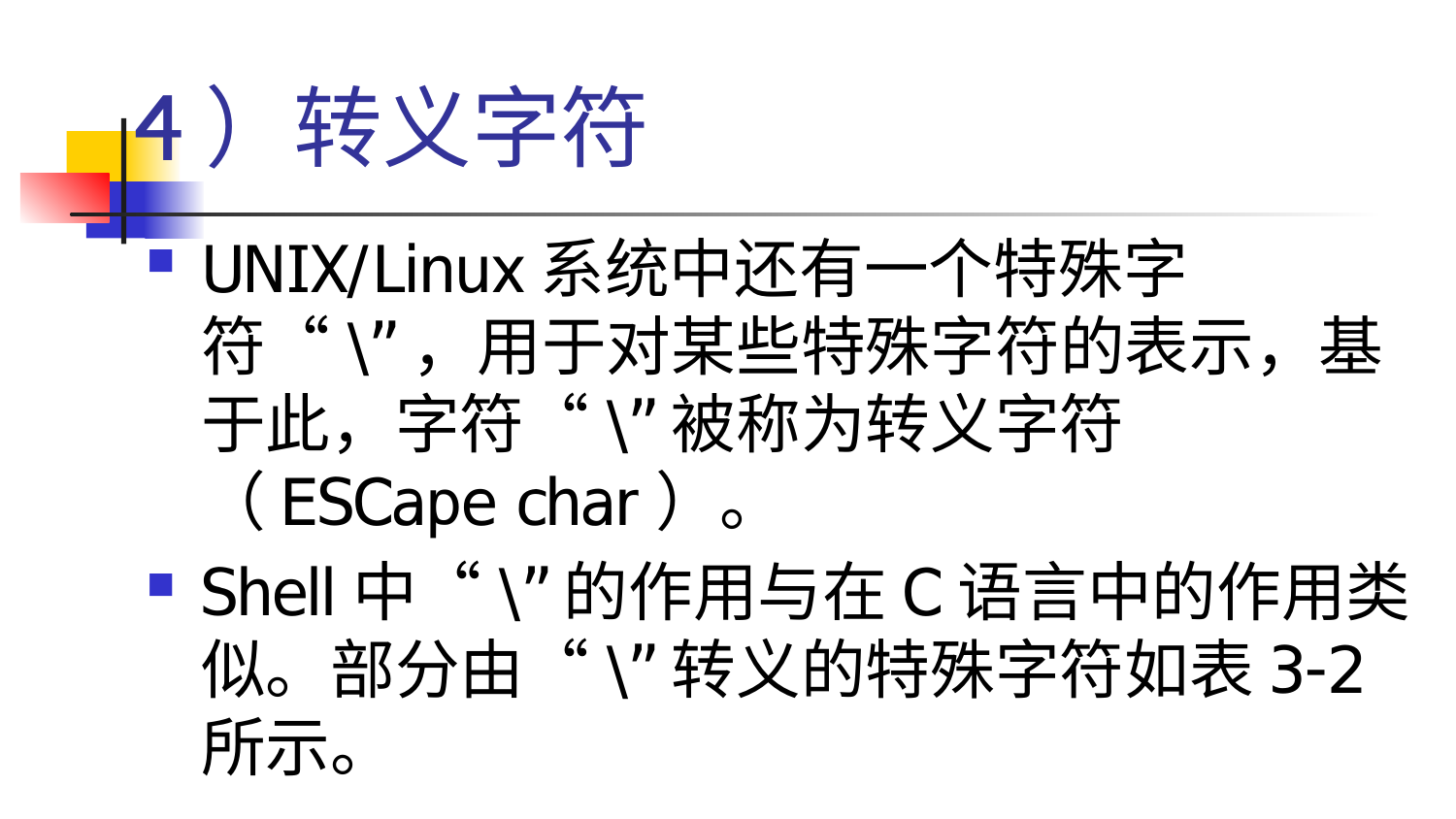

# 4）转义字符
UNIX/Linux系统中还有一个特殊字符“\”，用于对某些特殊字符的表示，基于此，字符“\”被称为转义字符（ESCape char）。
Shell中“\”的作用与在C语言中的作用类似。部分由“\”转义的特殊字符如表3-2所示。